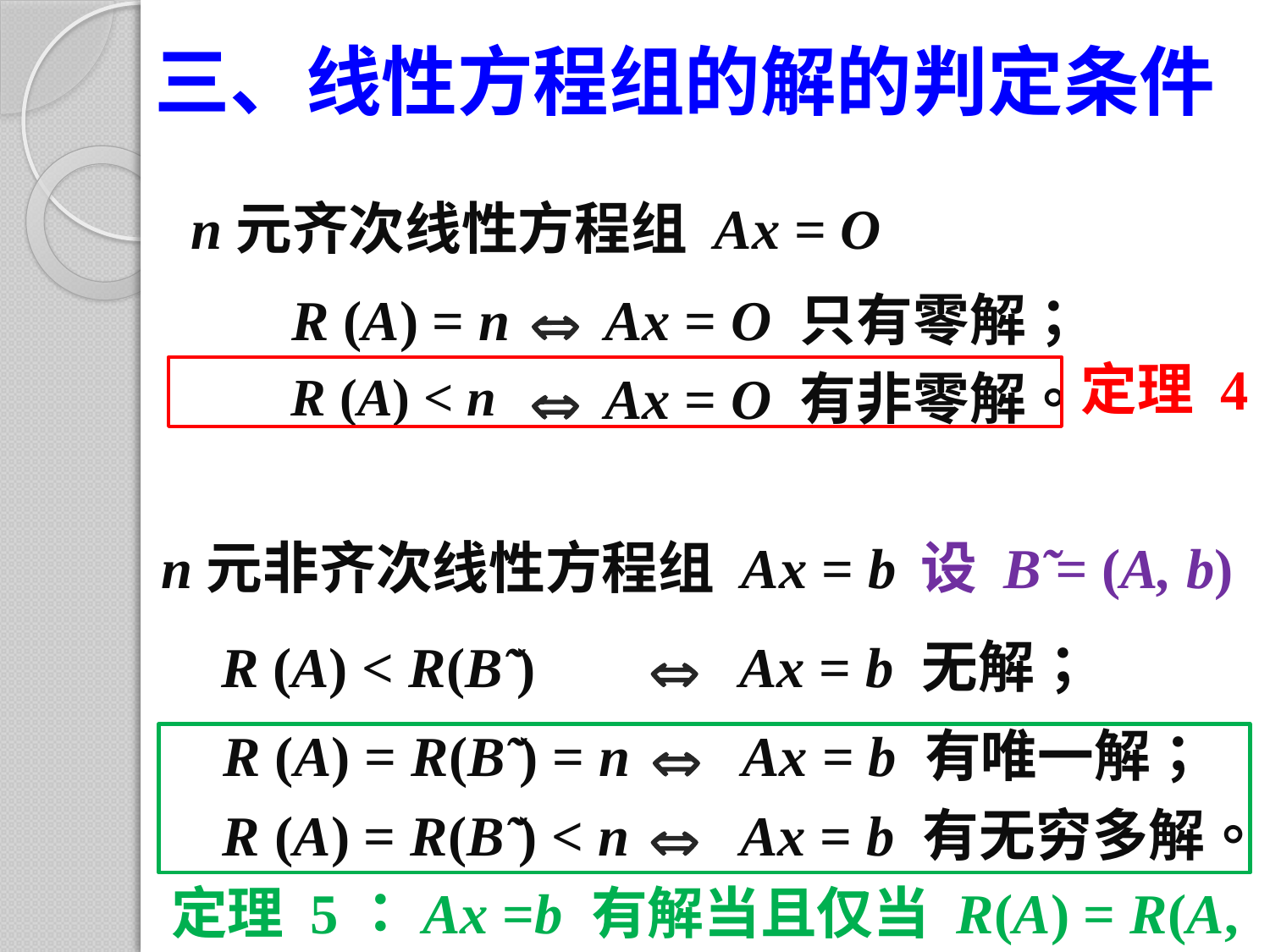

# 三、线性方程组的解的判定条件
n元齐次线性方程组 Ax = O
Ax = O 只有零解；
R (A) = n
⇔
定理 4
Ax = O 有非零解。
R (A) < n

⇔
n元非齐次线性方程组 Ax = b
设 B̃ = (A, b)
R (A) < R(B̃ )
Ax = b 无解；
⇔
R (A) = R(B̃ ) = n
Ax = b 有唯一解；
⇔

Ax = b 有无穷多解。
R (A) = R(B̃ ) < n
⇔
定理 5：Ax =b 有解当且仅当 R(A) = R(A, b).